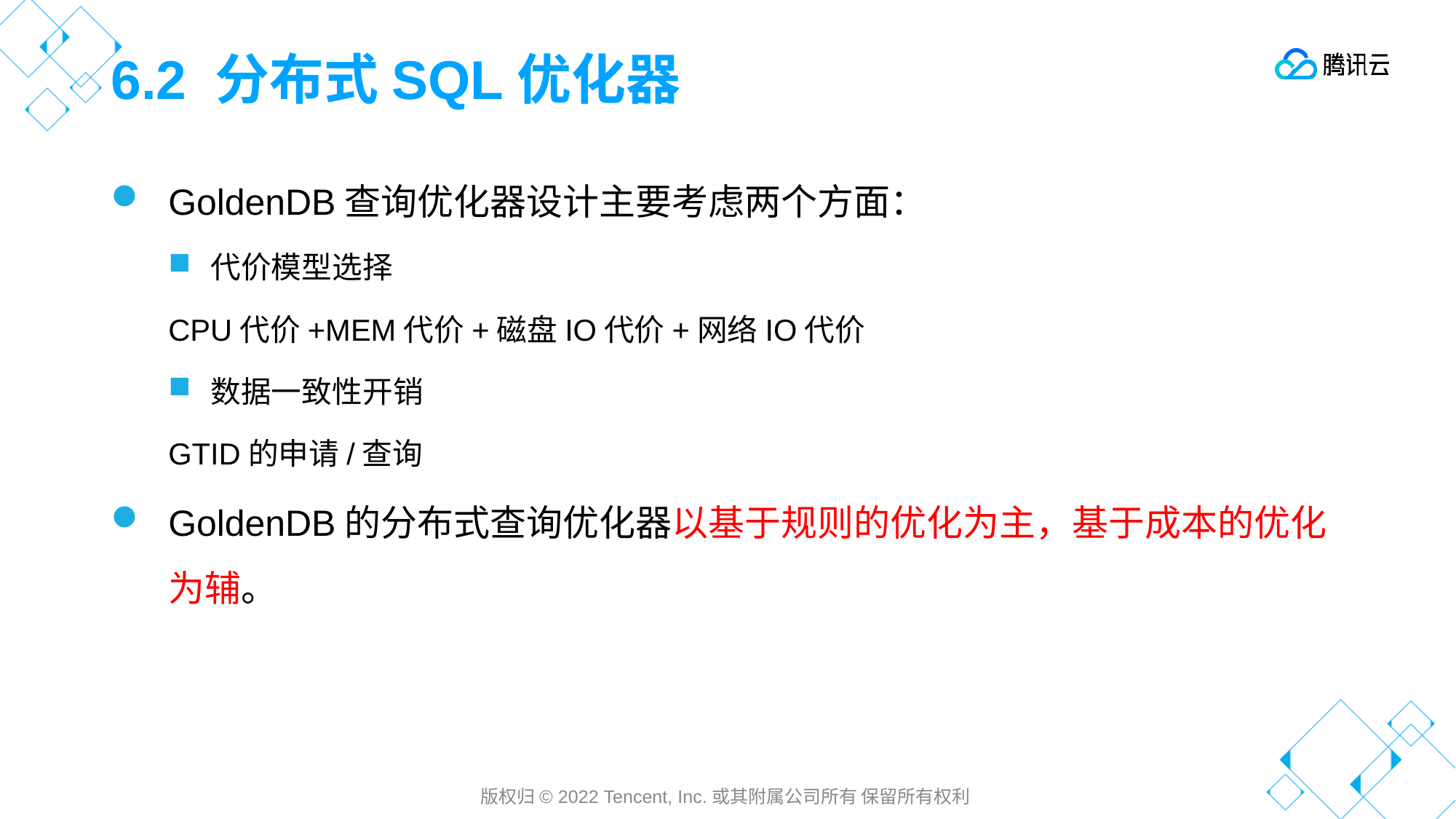

# 6.2 分布式SQL优化器
GoldenDB查询优化器设计主要考虑两个方面：
代价模型选择
CPU代价+MEM代价+磁盘IO代价+网络IO代价
数据一致性开销
GTID的申请/查询
GoldenDB的分布式查询优化器以基于规则的优化为主，基于成本的优化为辅。
版权归© 2022 Tencent, Inc.或其附属公司所有 保留所有权利